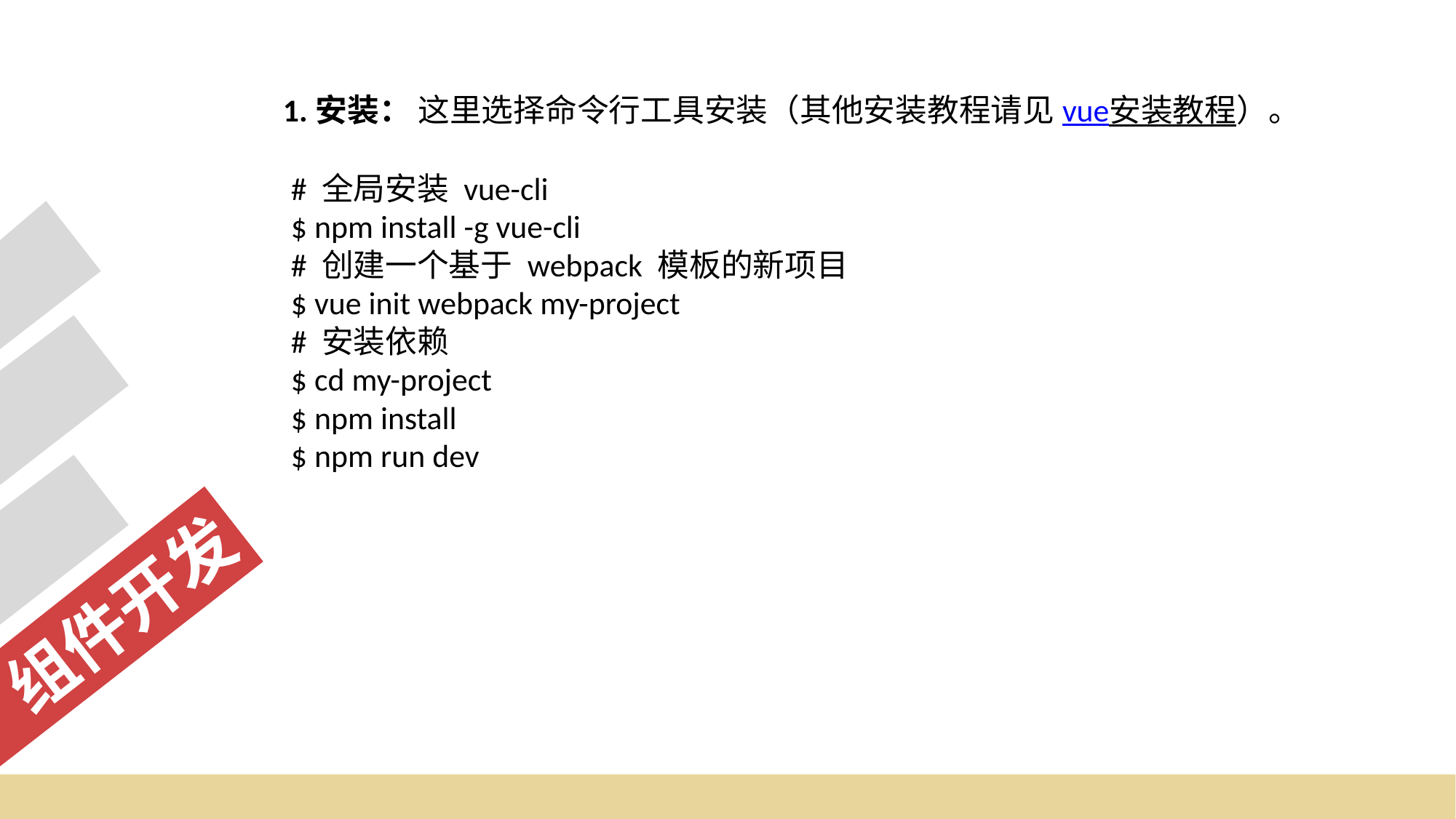

组件开发

1.安装： 这里选择命令行工具安装（其他安装教程请见vue安装教程）。
# 全局安装 vue-cli $ npm install -g vue-cli # 创建一个基于 webpack 模板的新项目 $ vue init webpack my-project # 安装依赖 $ cd my-project $ npm install $ npm run dev